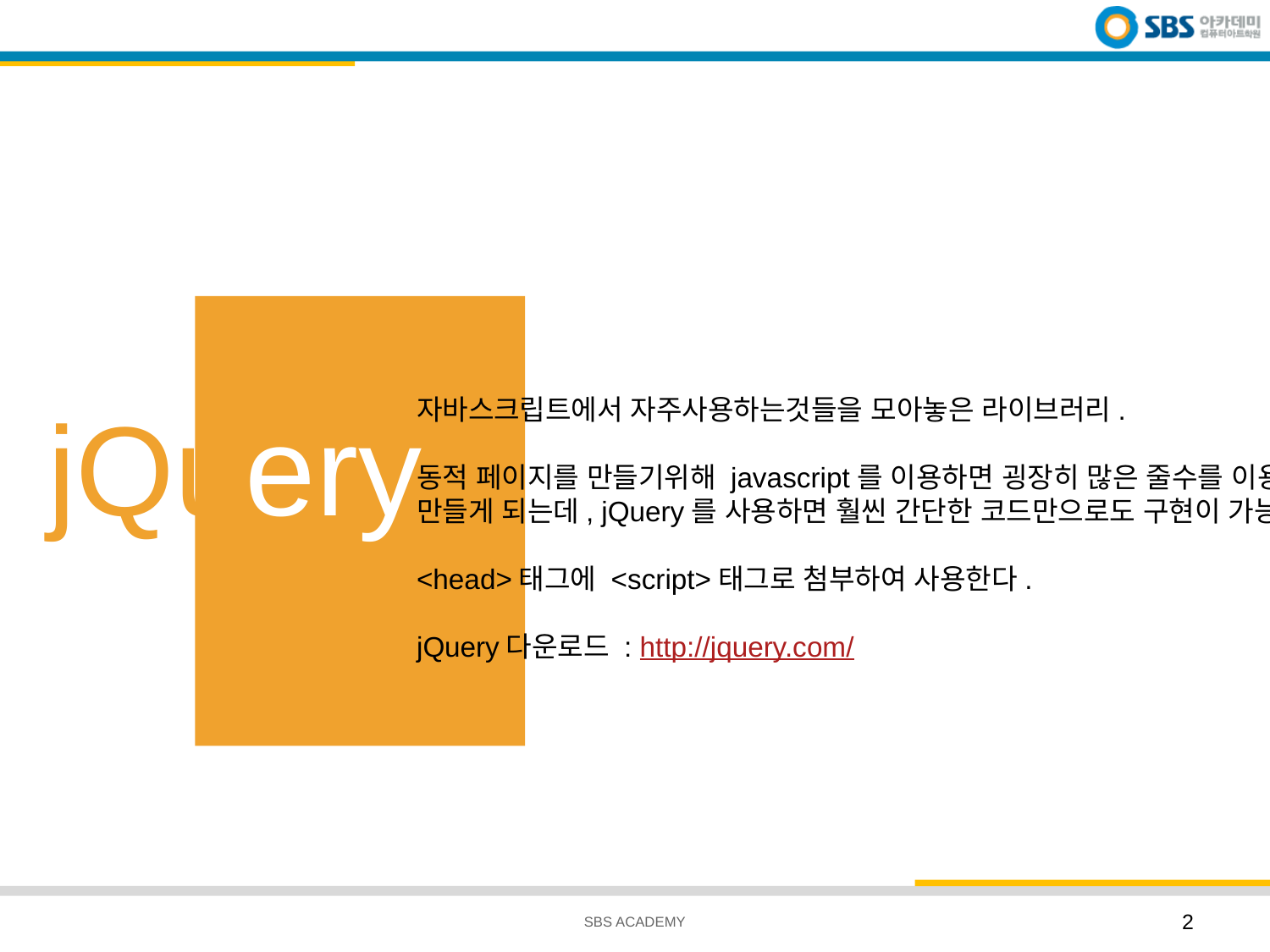

자바스크립트에서 자주사용하는것들을 모아놓은 라이브러리.

동적 페이지를 만들기위해 javascript를 이용하면 굉장히 많은 줄수를 이용하여
만들게 되는데, jQuery를 사용하면 훨씬 간단한 코드만으로도 구현이 가능하다.

<head>태그에 <script>태그로 첨부하여 사용한다.

jQuery다운로드 : http://jquery.com/
# jQuery?
SBS ACADEMY
2